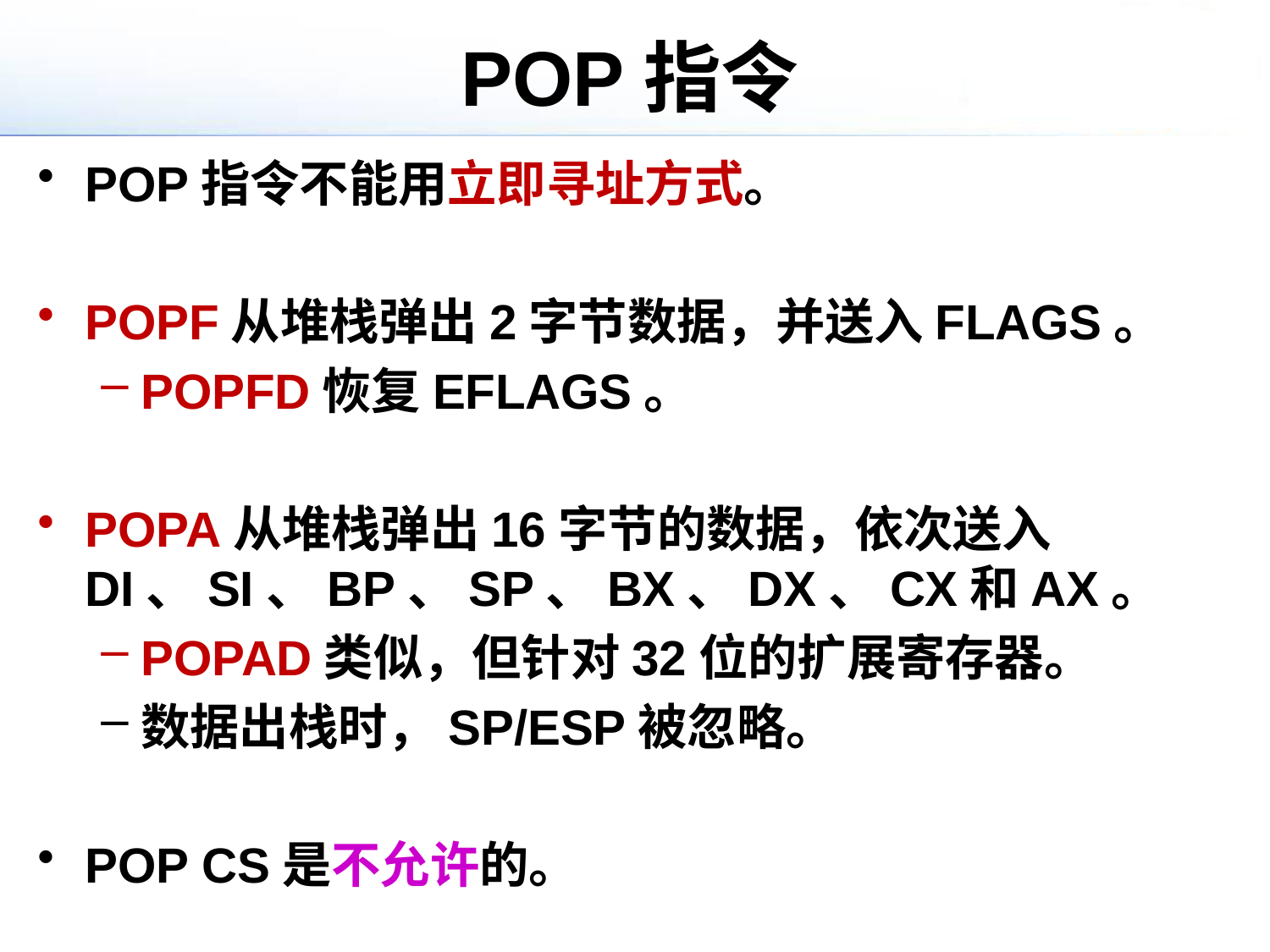

# POP指令
POP指令不能用立即寻址方式。

POPF从堆栈弹出2字节数据，并送入FLAGS。
POPFD恢复EFLAGS。

POPA从堆栈弹出16字节的数据，依次送入DI、SI、BP、SP、BX、DX、CX和AX。
POPAD类似，但针对32位的扩展寄存器。
数据出栈时，SP/ESP被忽略。

POP CS是不允许的。